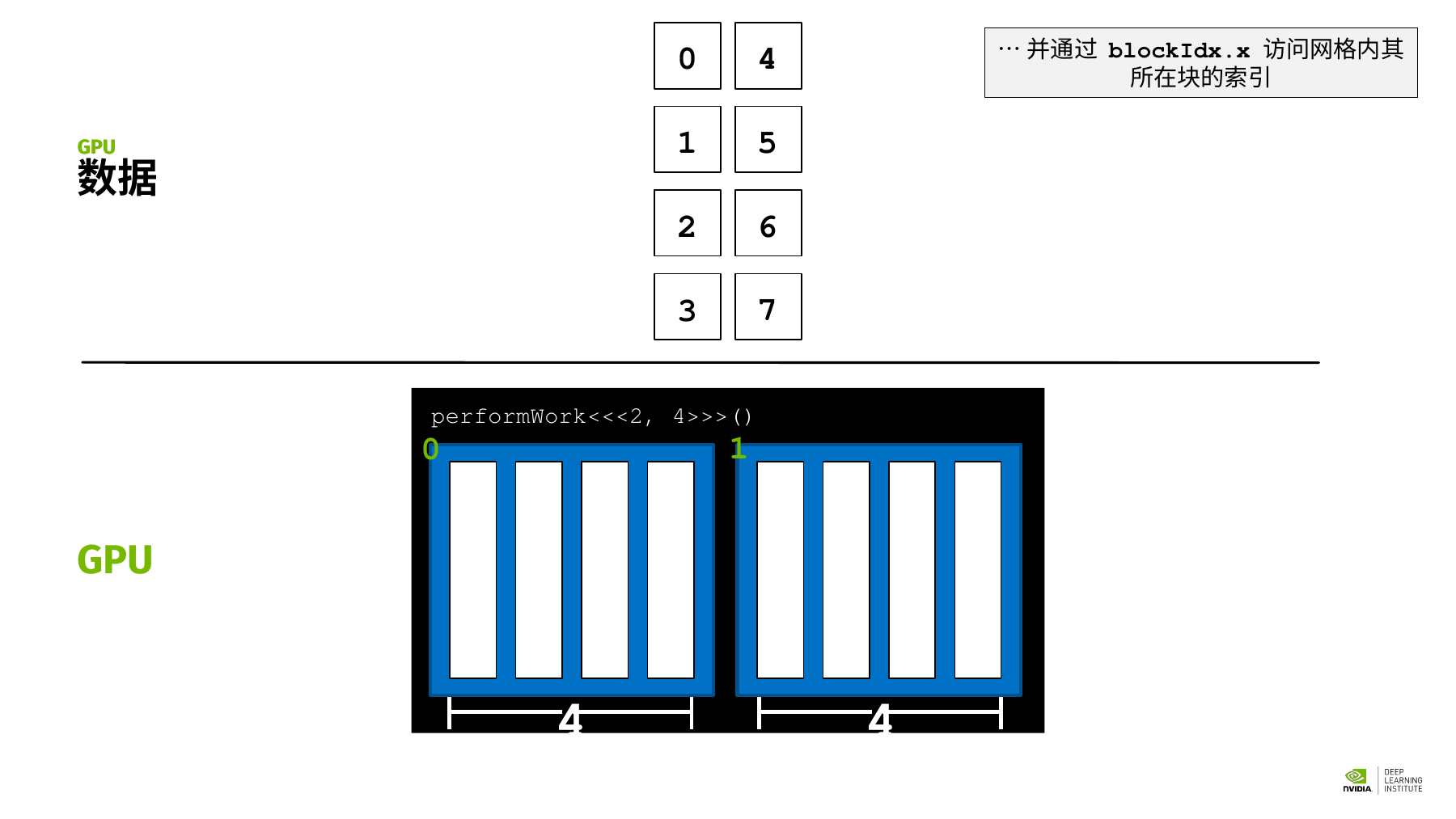

…并通过 blockIdx.x 访问网格内其所在块的索引
4
5
6
7
0
1
2
3
GPU
GPU
数据

performWork<<<2, 4>>>()

1
0
GPU
4
4